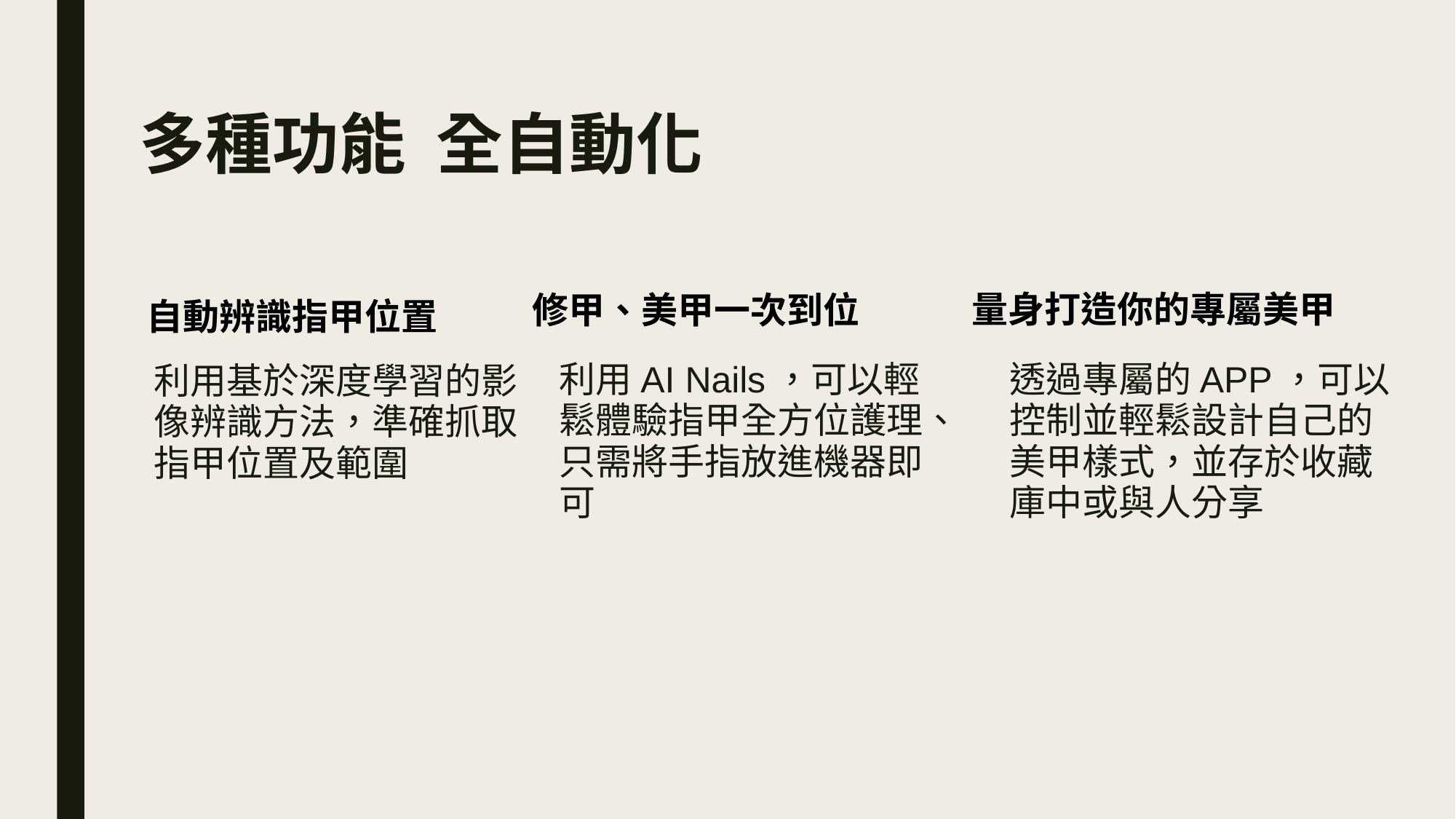

# 多種功能  全自動化
量身打造你的專屬美甲
修甲、美甲一次到位
自動辨識指甲位置
利用AI Nails，可以輕鬆體驗指甲全方位護理、只需將手指放進機器即可
透過專屬的APP，可以控制並輕鬆設計自己的美甲樣式，並存於收藏庫中或與人分享
利用基於深度學習的影像辨識方法，準確抓取指甲位置及範圍